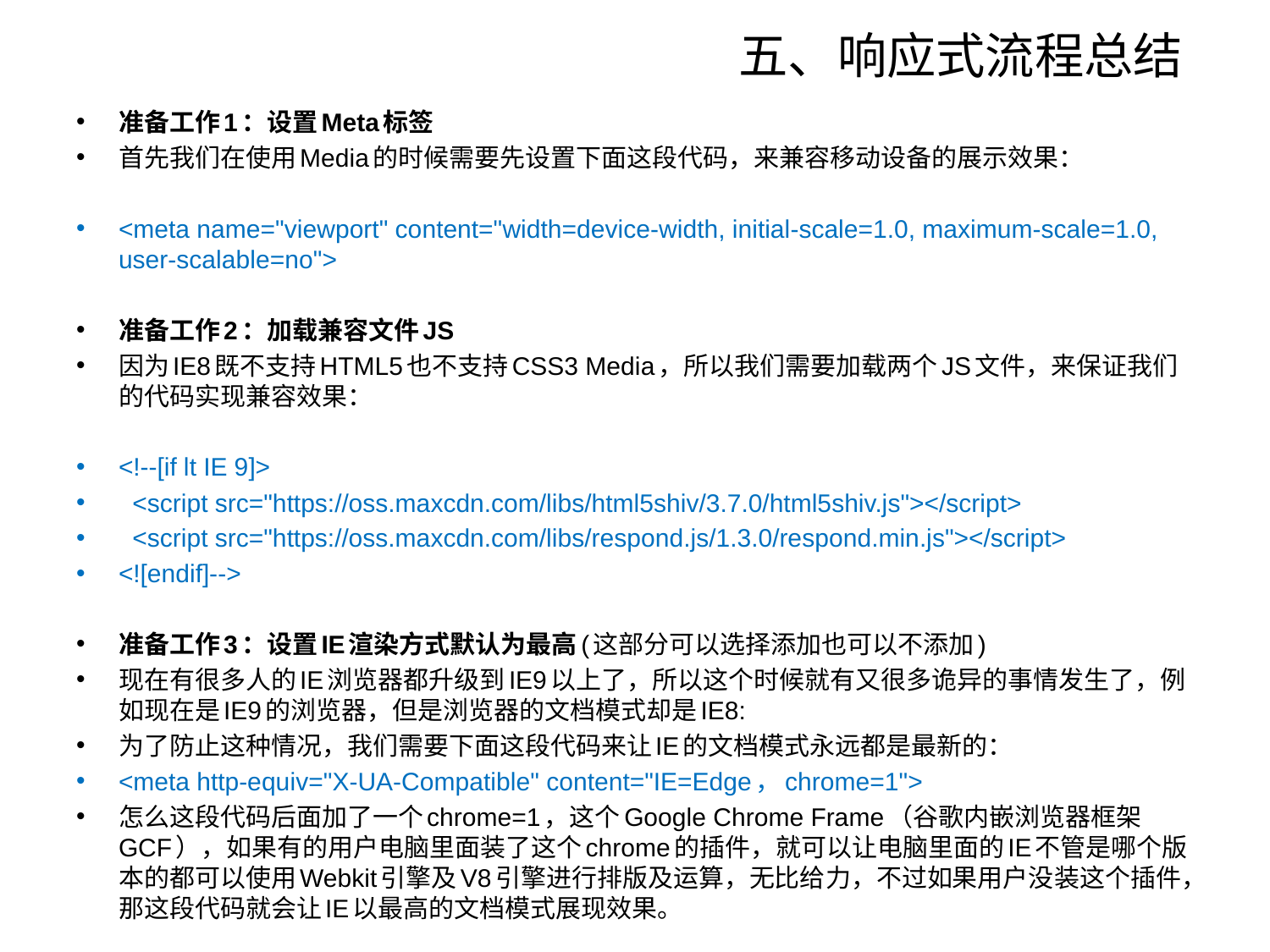

# 五、响应式流程总结
准备工作1：设置Meta标签
首先我们在使用Media的时候需要先设置下面这段代码，来兼容移动设备的展示效果：

<meta name="viewport" content="width=device-width, initial-scale=1.0, maximum-scale=1.0, user-scalable=no">

准备工作2：加载兼容文件JS
因为IE8既不支持HTML5也不支持CSS3 Media，所以我们需要加载两个JS文件，来保证我们的代码实现兼容效果：

<!--[if lt IE 9]>
  <script src="https://oss.maxcdn.com/libs/html5shiv/3.7.0/html5shiv.js"></script>
  <script src="https://oss.maxcdn.com/libs/respond.js/1.3.0/respond.min.js"></script>
<![endif]-->

准备工作3：设置IE渲染方式默认为最高(这部分可以选择添加也可以不添加)
现在有很多人的IE浏览器都升级到IE9以上了，所以这个时候就有又很多诡异的事情发生了，例如现在是IE9的浏览器，但是浏览器的文档模式却是IE8:
为了防止这种情况，我们需要下面这段代码来让IE的文档模式永远都是最新的：
<meta http-equiv="X-UA-Compatible" content="IE=Edge，chrome=1">
怎么这段代码后面加了一个chrome=1，这个Google Chrome Frame（谷歌内嵌浏览器框架GCF），如果有的用户电脑里面装了这个chrome的插件，就可以让电脑里面的IE不管是哪个版本的都可以使用Webkit引擎及V8引擎进行排版及运算，无比给力，不过如果用户没装这个插件，那这段代码就会让IE以最高的文档模式展现效果。